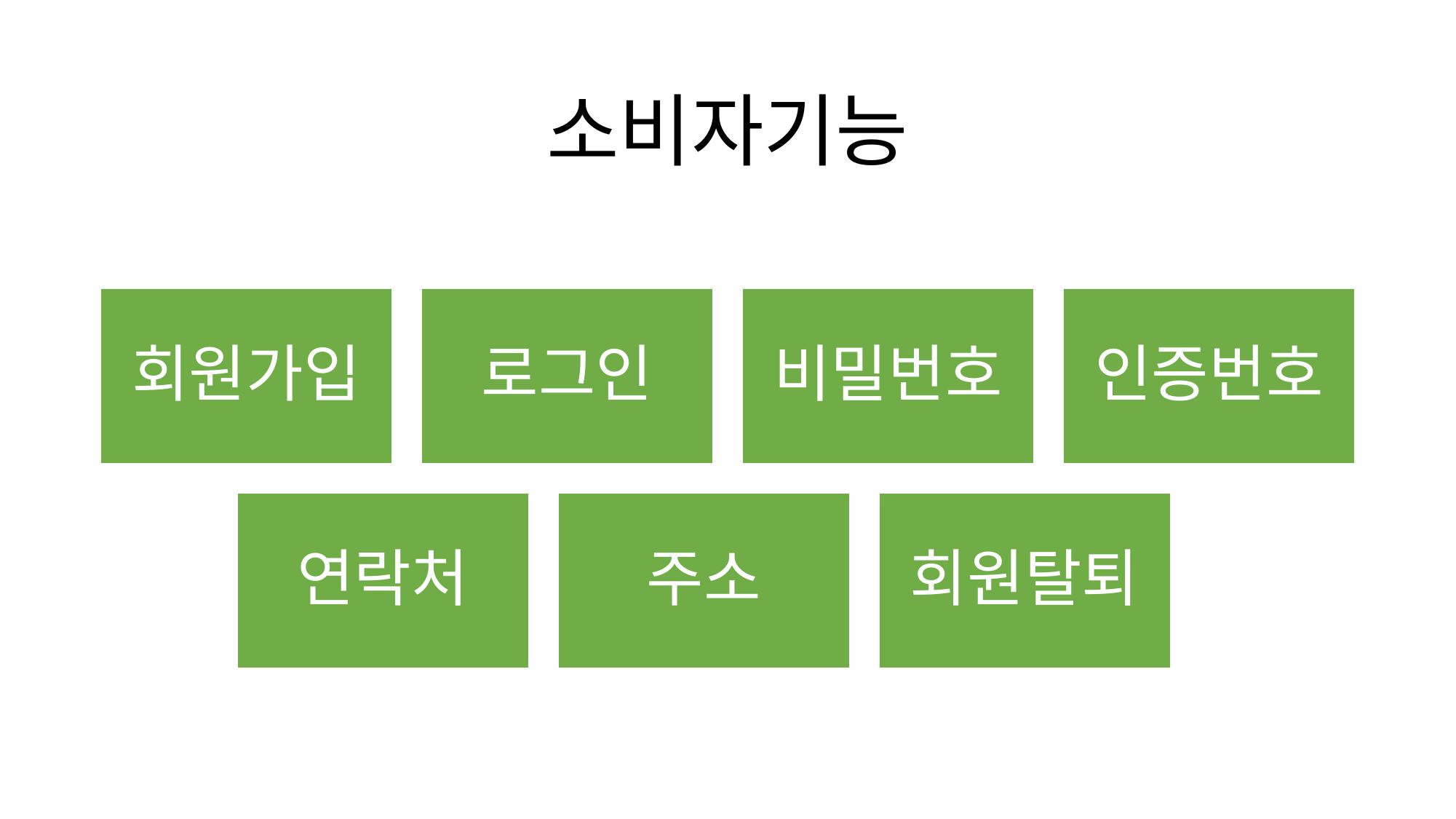

# 소비자기능
회원가입
로그인
비밀번호
인증번호
연락처
주소
회원탈퇴